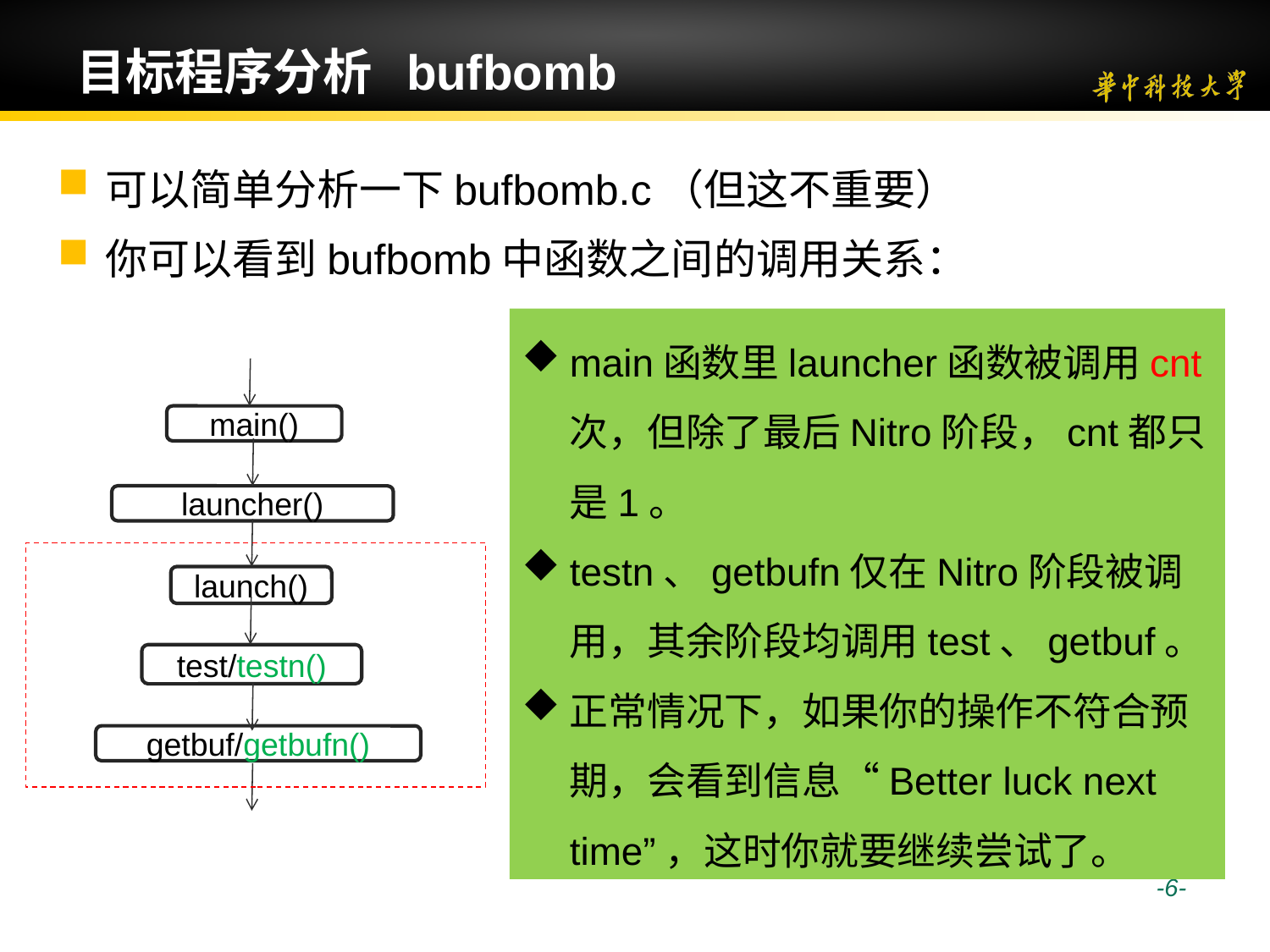

# 目标程序分析  bufbomb
可以简单分析一下bufbomb.c（但这不重要）
你可以看到bufbomb中函数之间的调用关系：

main函数里launcher函数被调用cnt次，但除了最后Nitro阶段，cnt都只是1。
testn、getbufn仅在Nitro阶段被调用，其余阶段均调用test、getbuf。
正常情况下，如果你的操作不符合预期，会看到信息“Better luck next time”，这时你就要继续尝试了。
main()
launcher()

launch()
test/testn()
getbuf/getbufn()
 -6-